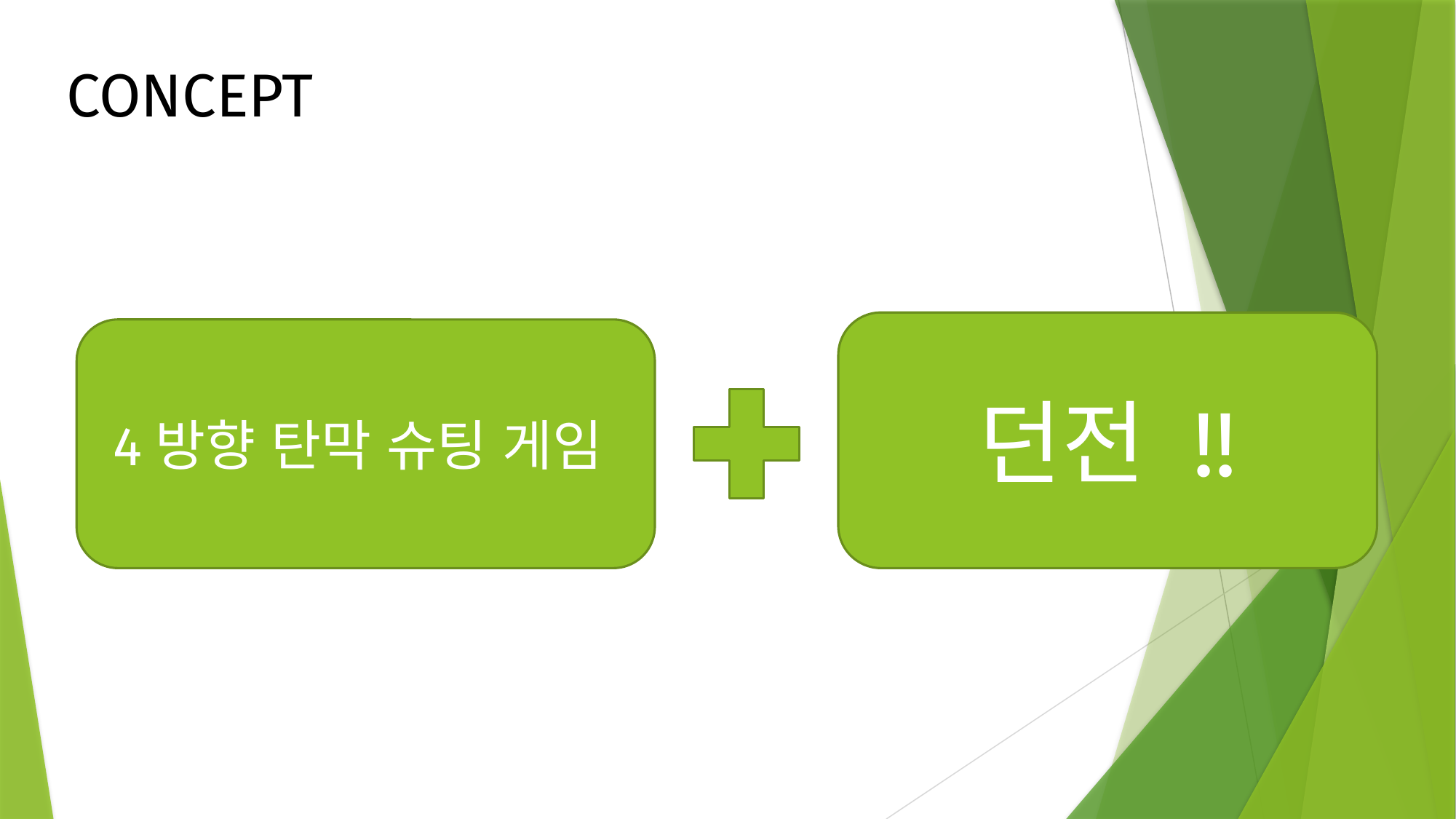

CONCEPT
던전 !!
4방향 탄막 슈팅 게임